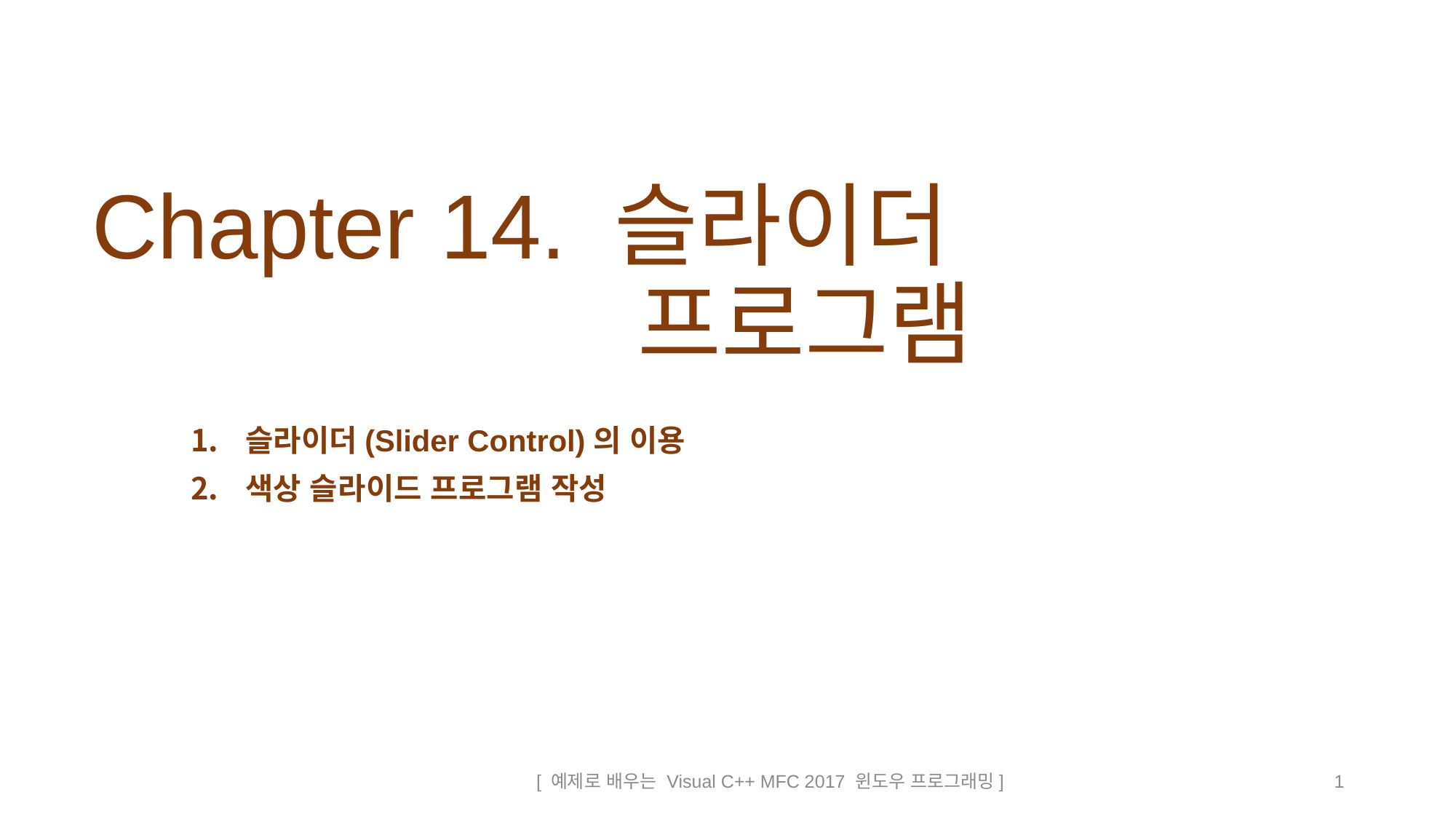

# Chapter 14. 슬라이더									프로그램
슬라이더(Slider Control)의 이용
색상 슬라이드 프로그램 작성
[ 예제로 배우는 Visual C++ MFC 2017 윈도우 프로그래밍]
1